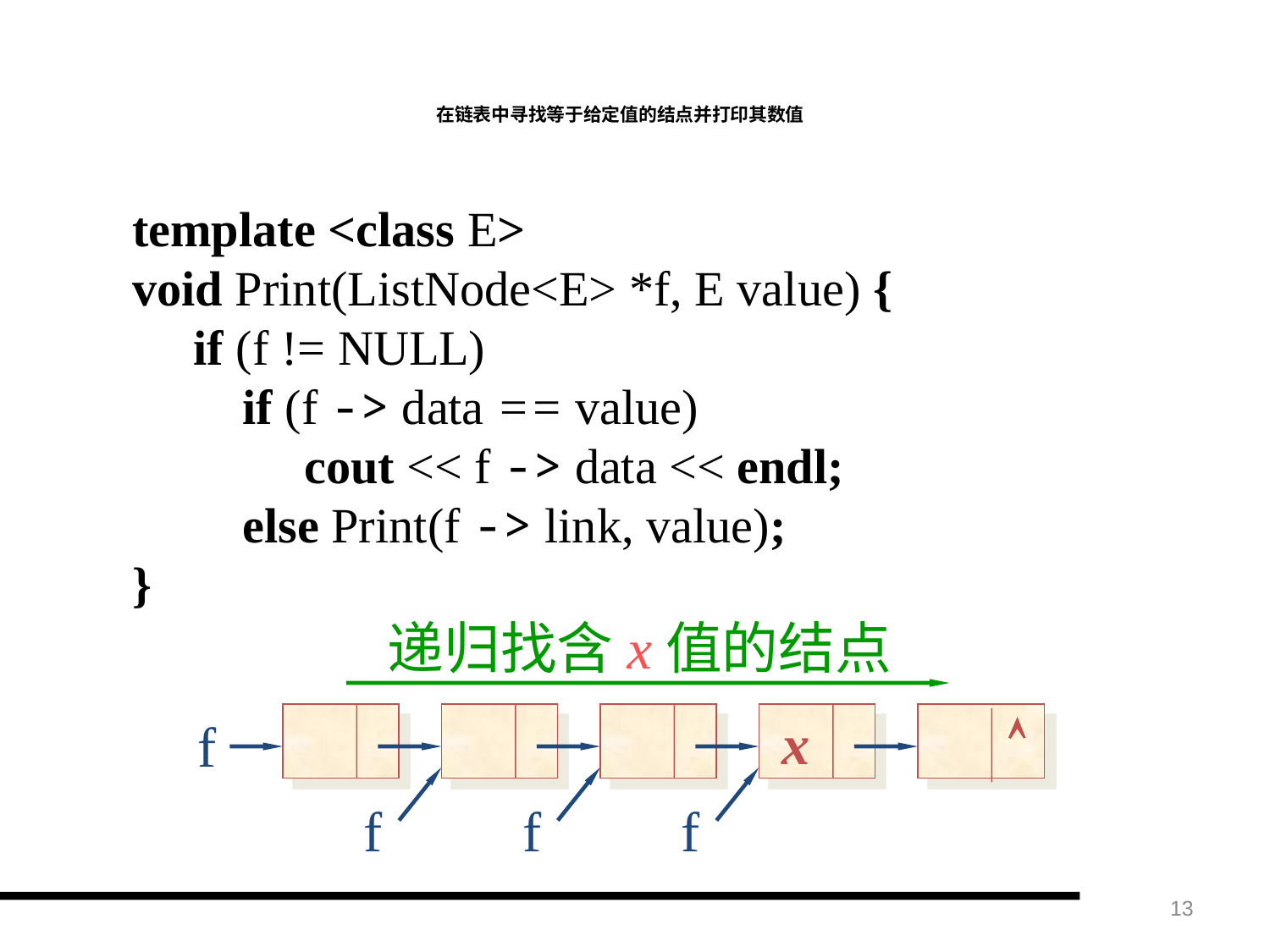

# 在链表中寻找等于给定值的结点并打印其数值
template <class E>
void Print(ListNode<E> *f, E value) {
     if (f != NULL)
         if (f -> data == value)
              cout << f -> data << endl;
         else Print(f -> link, value);
}
递归找含x值的结点

x
f

∧

f
f
f
13